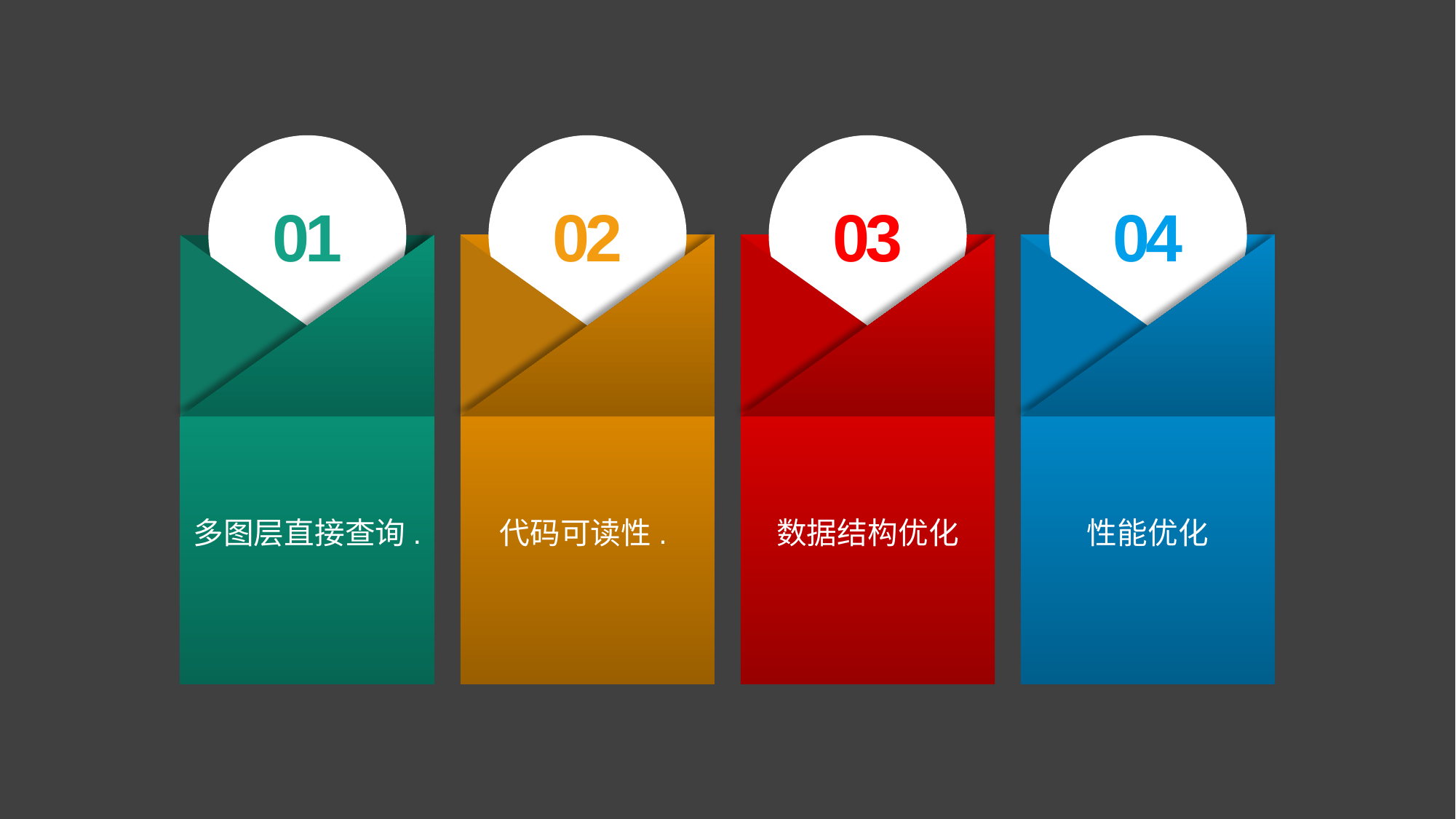

01

多图层直接查询.

02

代码可读性.

03

数据结构优化

04

性能优化